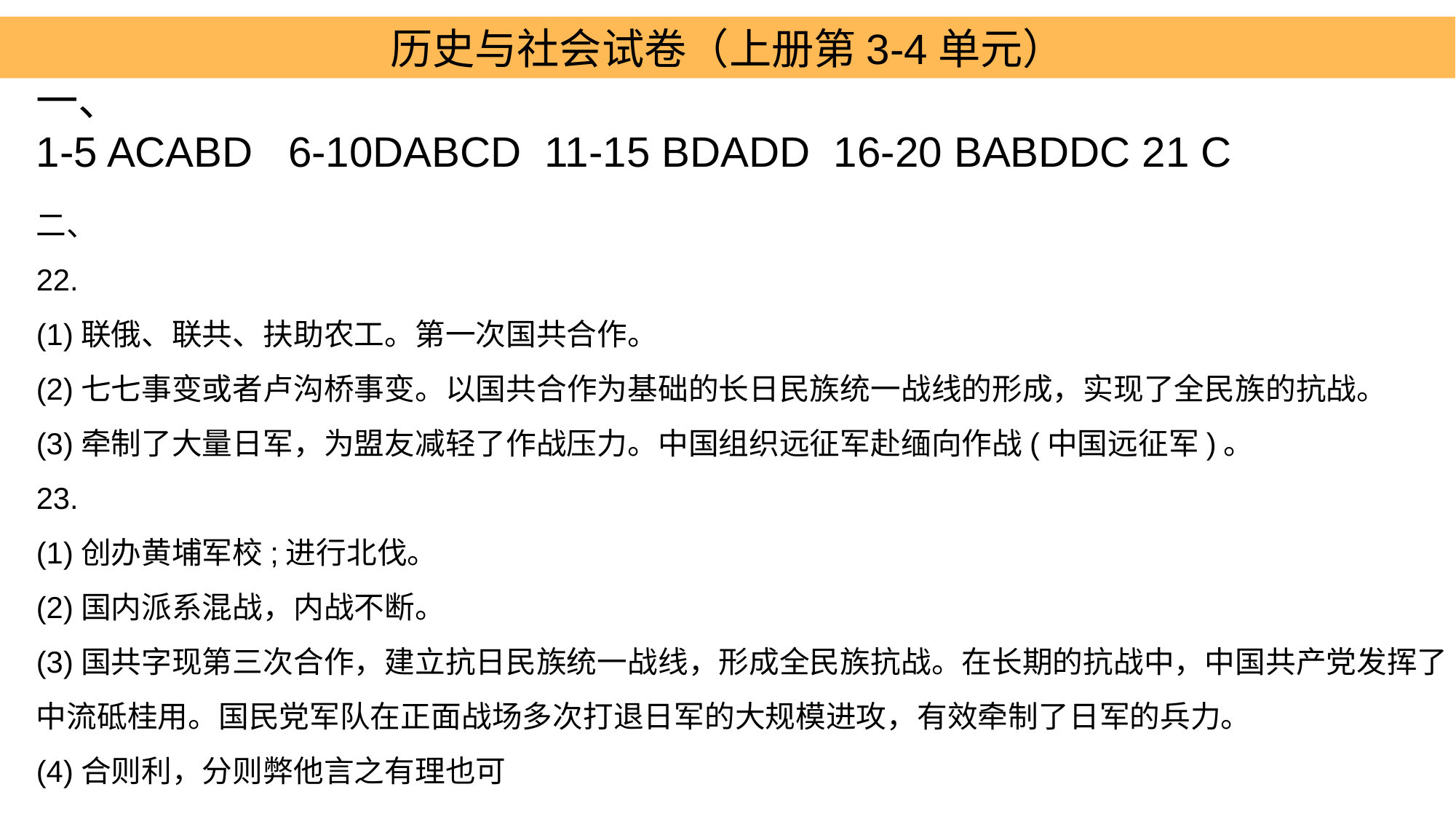

历史与社会试卷（上册第3-4单元）
一、
1-5 ACABD   6-10DABCD  11-15 BDADD  16-20 BABDDC 21 C
二、
22.
(1)联俄、联共、扶助农工。第一次国共合作。
(2)七七事变或者卢沟桥事变。以国共合作为基础的长日民族统一战线的形成，实现了全民族的抗战。
(3)牵制了大量日军，为盟友减轻了作战压力。中国组织远征军赴缅向作战(中国远征军)。
23.
(1)创办黄埔军校;进行北伐。
(2)国内派系混战，内战不断。
(3)国共字现第三次合作，建立抗日民族统一战线，形成全民族抗战。在长期的抗战中，中国共产党发挥了中流砥桂用。国民党军队在正面战场多次打退日军的大规模进攻，有效牵制了日军的兵力。
(4)合则利，分则弊他言之有理也可